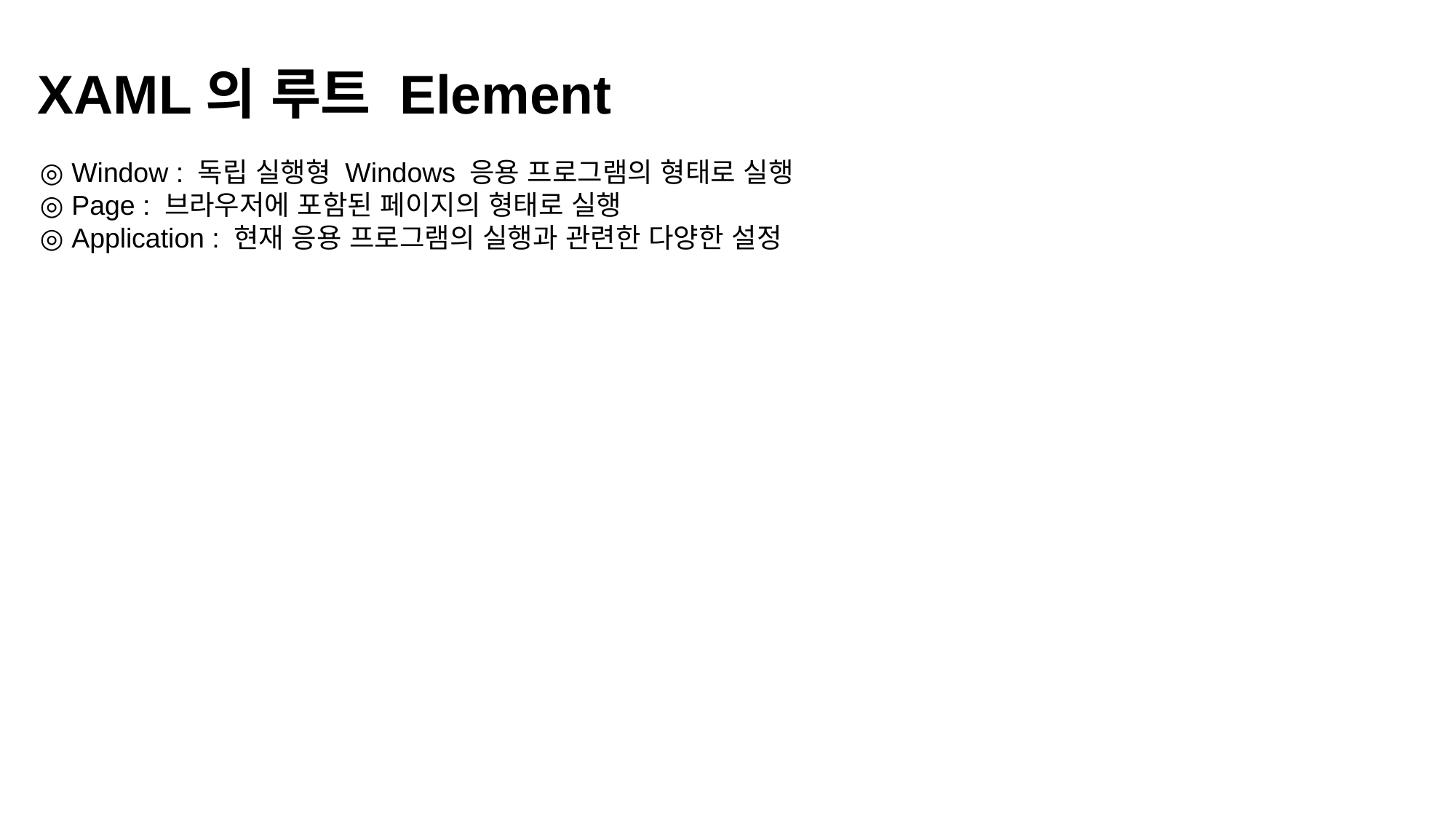

# XAML의 루트 Element
◎ Window : 독립 실행형 Windows 응용 프로그램의 형태로 실행
◎ Page : 브라우저에 포함된 페이지의 형태로 실행
◎ Application : 현재 응용 프로그램의 실행과 관련한 다양한 설정